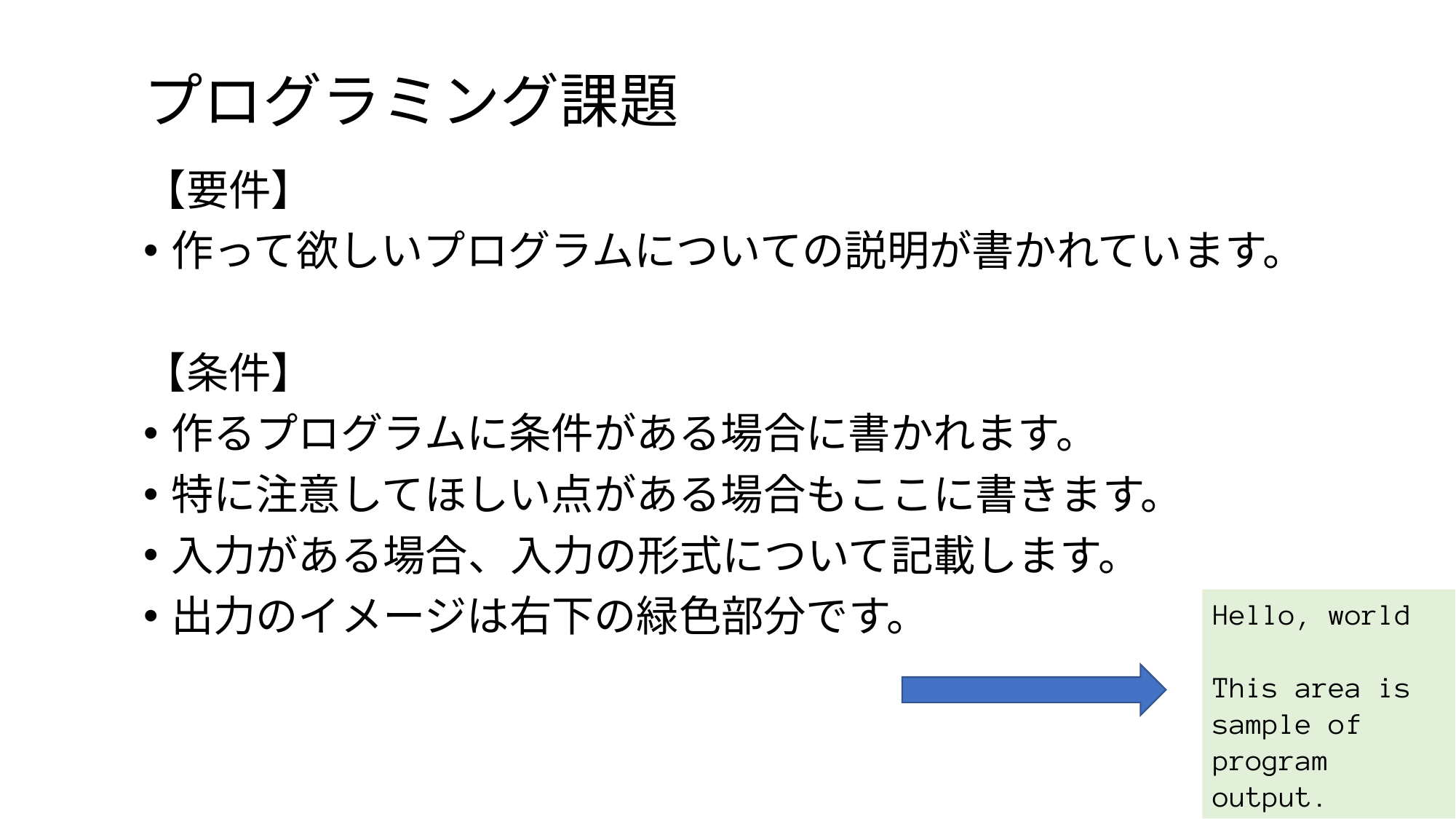

# プログラミング課題
【要件】
作って欲しいプログラムについての説明が書かれています。

【条件】
作るプログラムに条件がある場合に書かれます。
特に注意してほしい点がある場合もここに書きます。
入力がある場合、入力の形式について記載します。
出力のイメージは右下の緑色部分です。
Hello, world

This area is sample of
program
output.